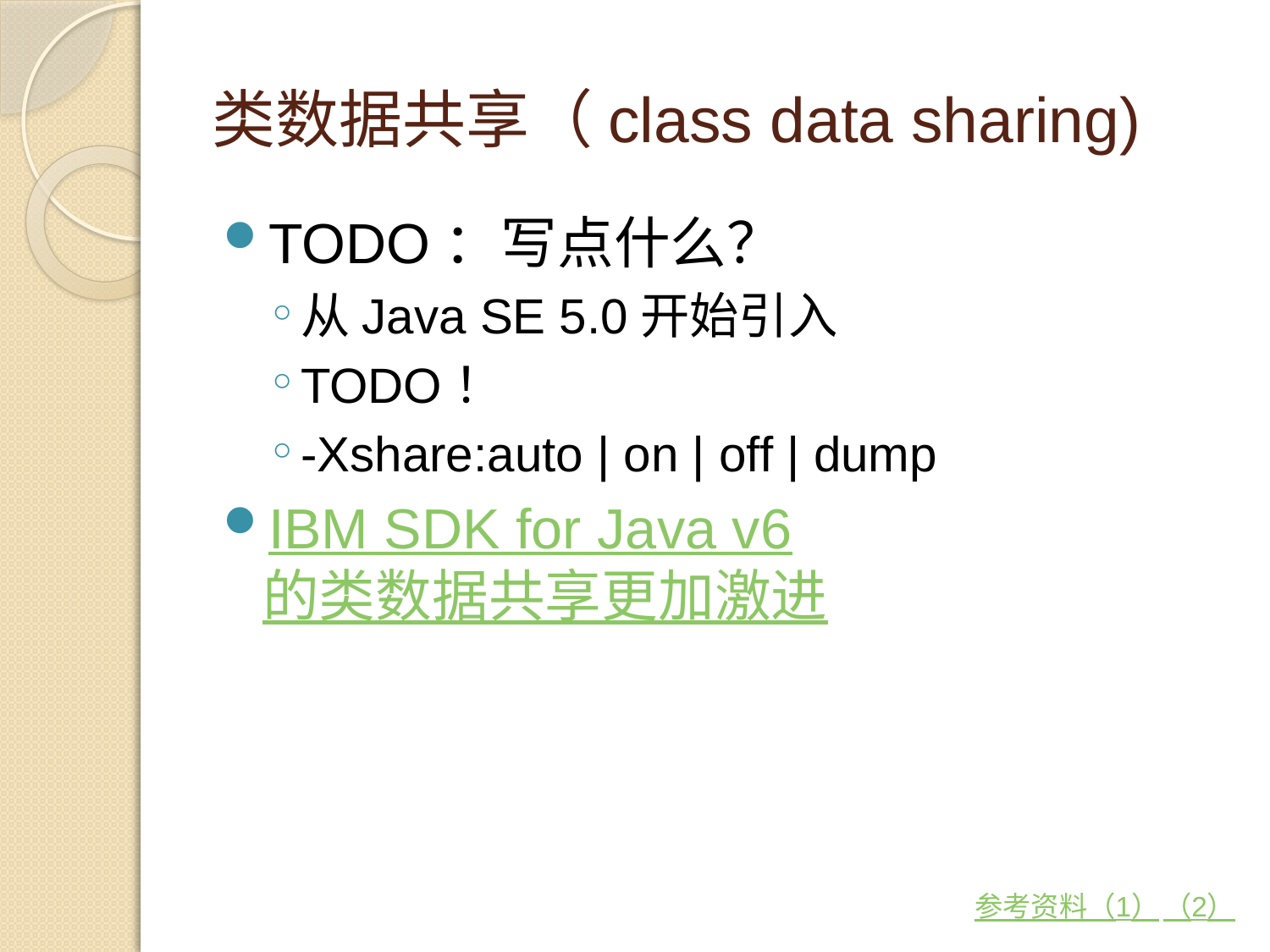

# 类数据共享（class data sharing)
TODO：写点什么？
从Java SE 5.0开始引入
TODO！
-Xshare:auto | on | off | dump
IBM SDK for Java v6的类数据共享更加激进
参考资料（1）
（2）